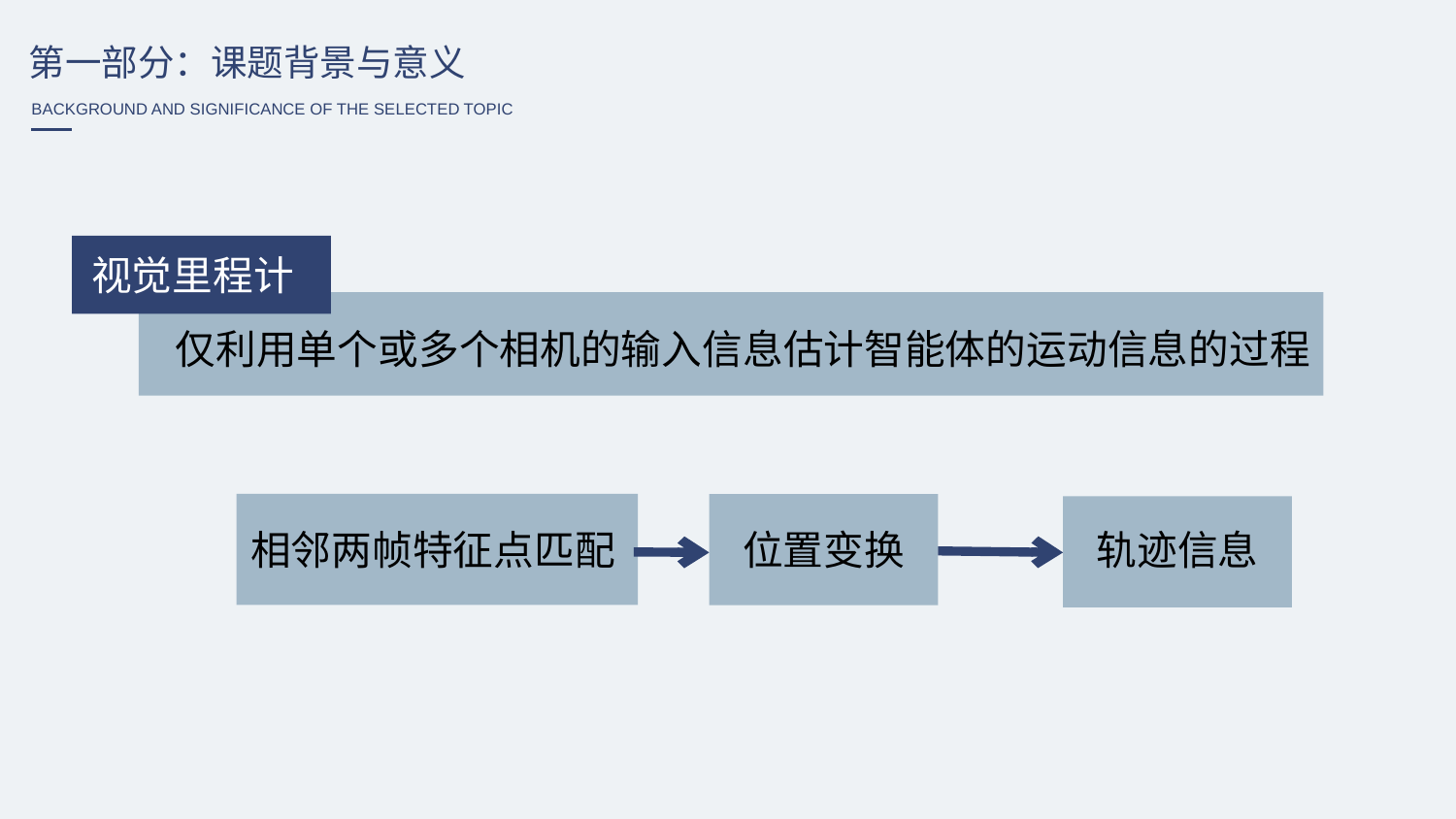

第一部分：课题背景与意义
BACKGROUND AND SIGNIFICANCE OF THE SELECTED TOPIC

视觉里程计

仅利用单个或多个相机的输入信息估计智能体的运动信息的过程

相邻两帧特征点匹配
位置变换
轨迹信息